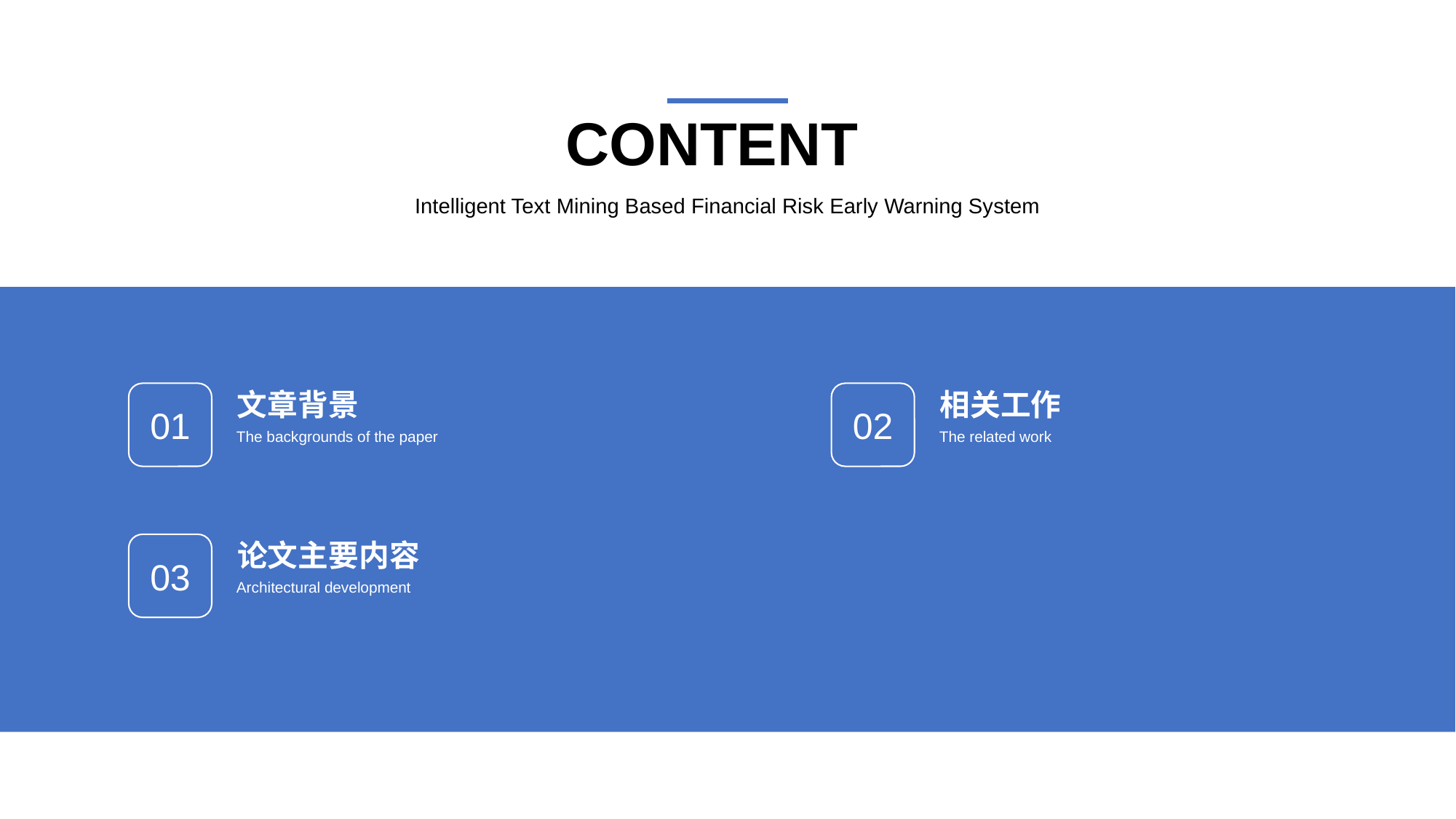

CONTENT
Intelligent Text Mining Based Financial Risk Early Warning System

The backgrounds of the paper
01
文章背景
相关工作
The related work
02
论文主要内容
Architectural development
03